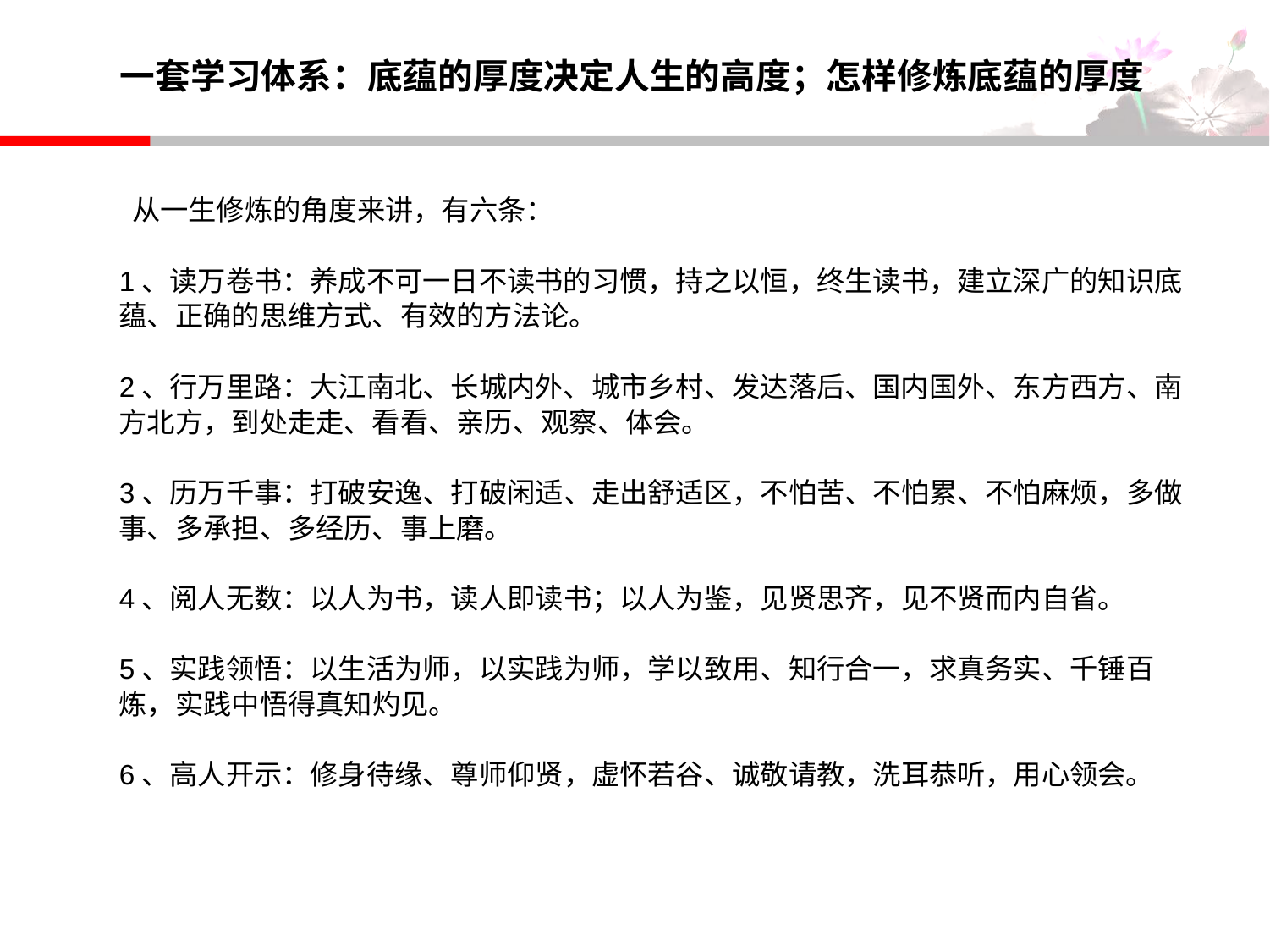

# 一套学习体系：底蕴的厚度决定人生的高度；怎样修炼底蕴的厚度
 从一生修炼的角度来讲，有六条：

1、读万卷书：养成不可一日不读书的习惯，持之以恒，终生读书，建立深广的知识底蕴、正确的思维方式、有效的方法论。

2、行万里路：大江南北、长城内外、城市乡村、发达落后、国内国外、东方西方、南方北方，到处走走、看看、亲历、观察、体会。

3、历万千事：打破安逸、打破闲适、走出舒适区，不怕苦、不怕累、不怕麻烦，多做事、多承担、多经历、事上磨。

4、阅人无数：以人为书，读人即读书；以人为鉴，见贤思齐，见不贤而内自省。

5、实践领悟：以生活为师，以实践为师，学以致用、知行合一，求真务实、千锤百炼，实践中悟得真知灼见。

6、高人开示：修身待缘、尊师仰贤，虚怀若谷、诚敬请教，洗耳恭听，用心领会。